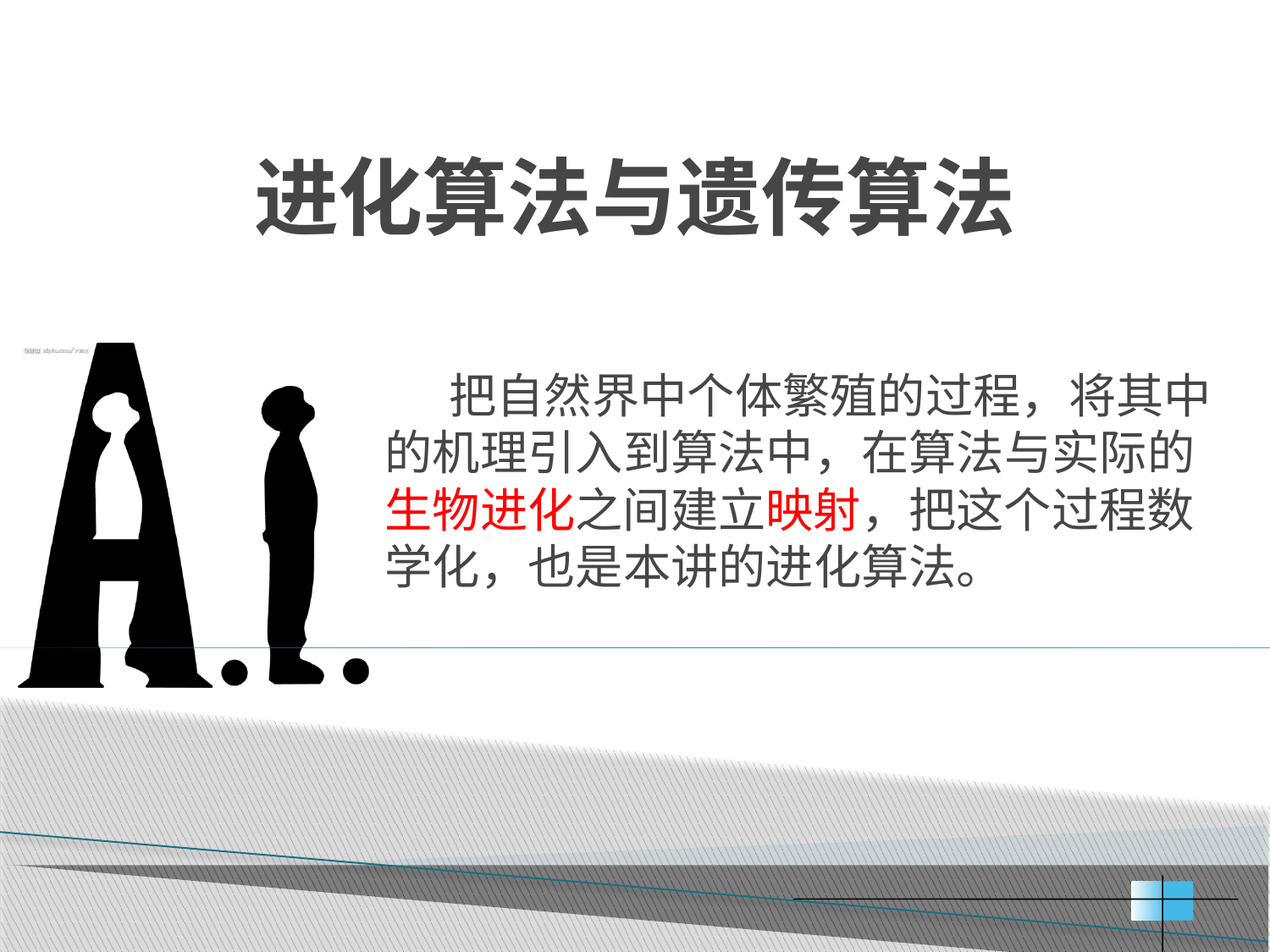

# 进化算法与遗传算法
     把自然界中个体繁殖的过程，将其中的机理引入到算法中，在算法与实际的生物进化之间建立映射，把这个过程数学化，也是本讲的进化算法。